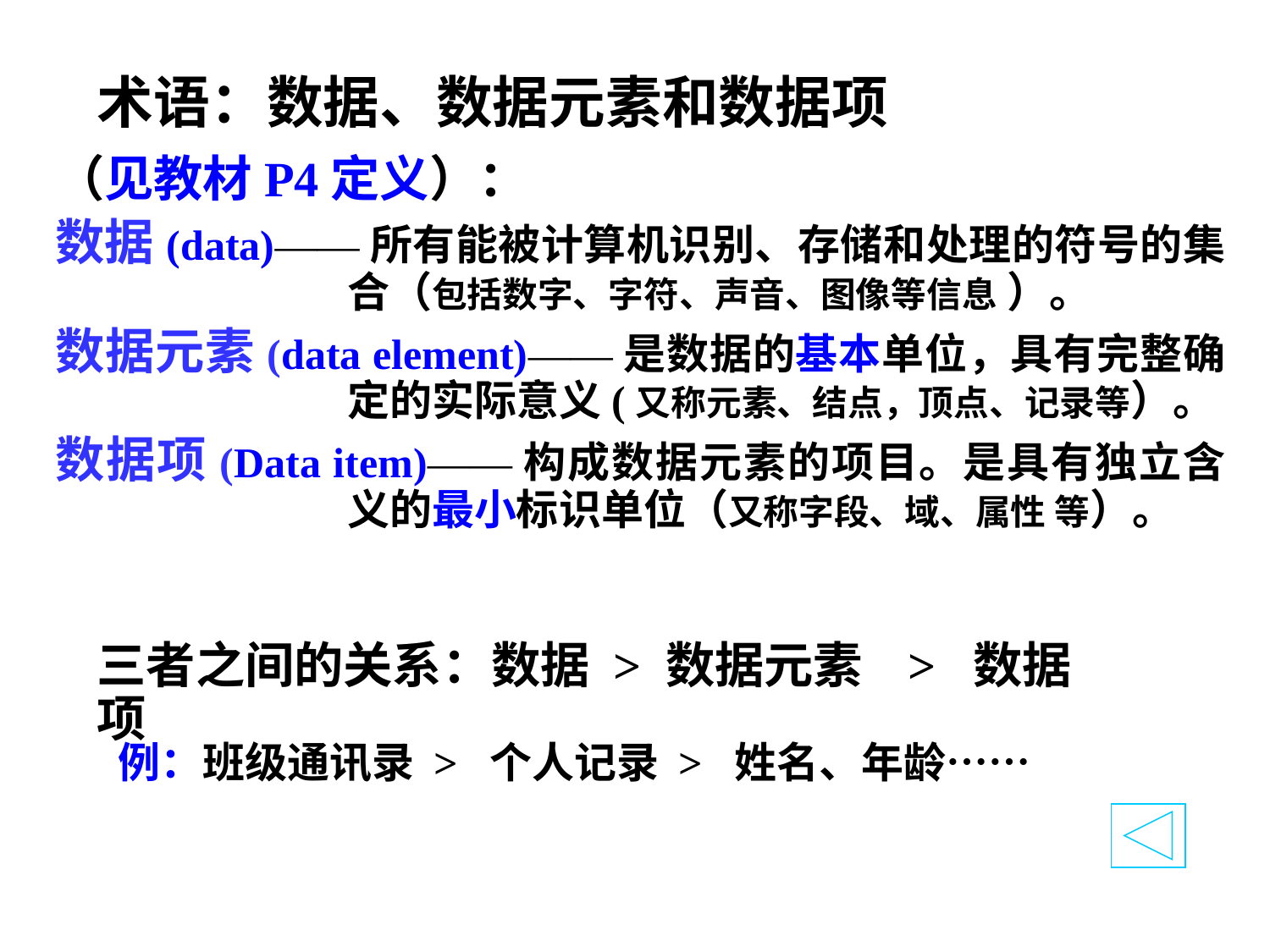

# 术语：数据、数据元素和数据项
（见教材P4定义）：
数据(data)——所有能被计算机识别、存储和处理的符号的集合（包括数字、字符、声音、图像等信息 ）。
数据元素(data element)——是数据的基本单位，具有完整确定的实际意义(又称元素、结点，顶点、记录等）。
数据项(Data item)——构成数据元素的项目。是具有独立含义的最小标识单位（又称字段、域、属性 等）。
三者之间的关系：数据 > 数据元素   >  数据项
例：班级通讯录 >  个人记录 >  姓名、年龄……